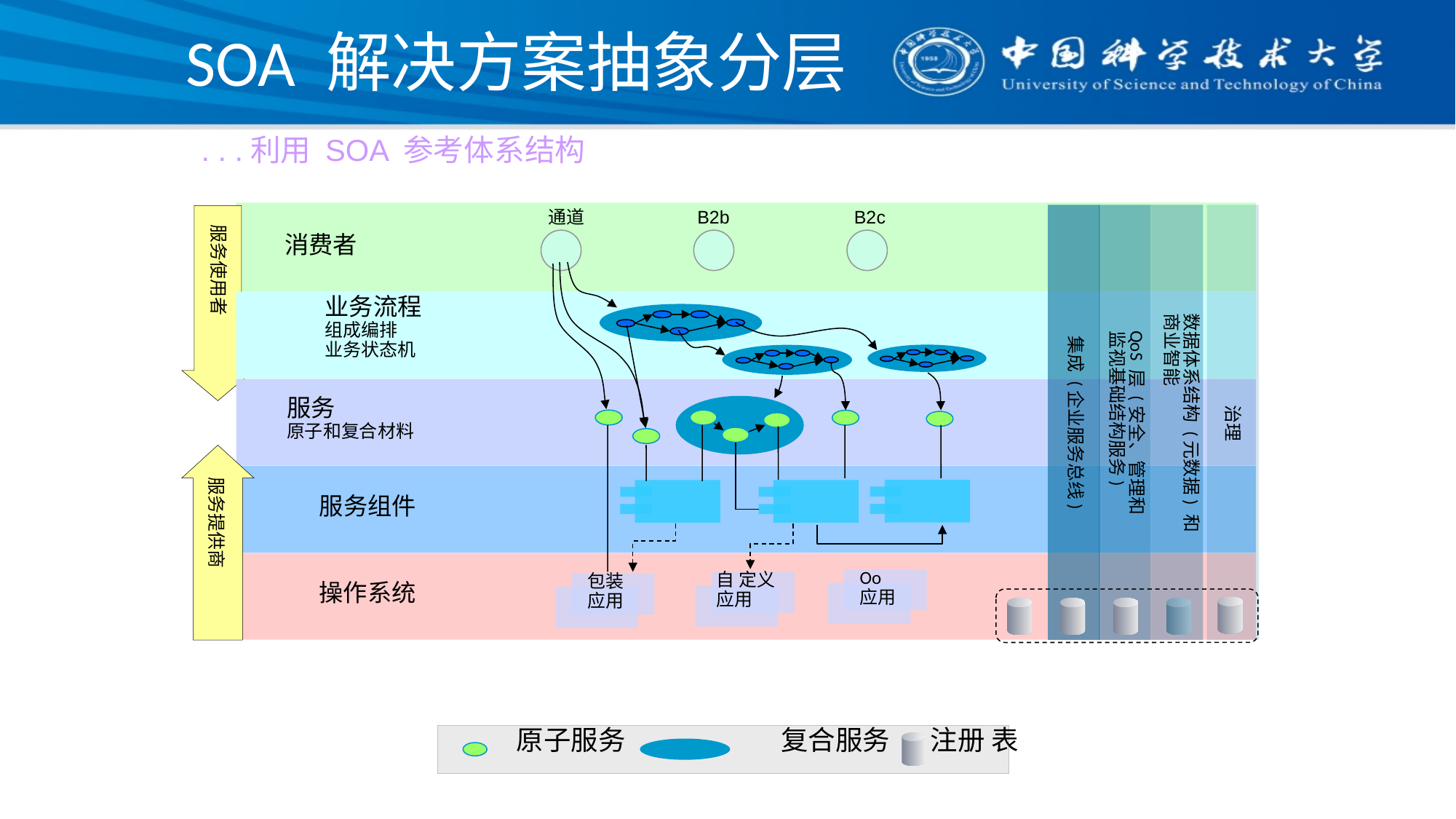

# SOA 解决方案抽象分层

. . .利用 SOA 参考体系结构
通道
B2b
B2c

消费者

服务使用者

治理

集成 (企业服务总线)

QoS 层 (安全、管理和
监视基础结构服务)

数据体系结构 (元数据) 和
商业智能

业务流程
组成编排
业务状态机

服务
原子和复合材料

服务提供商

Oo
应用
自 定义
应用
包装
应用

操作系统

服务组件

原子服务
复合服务
注册 表